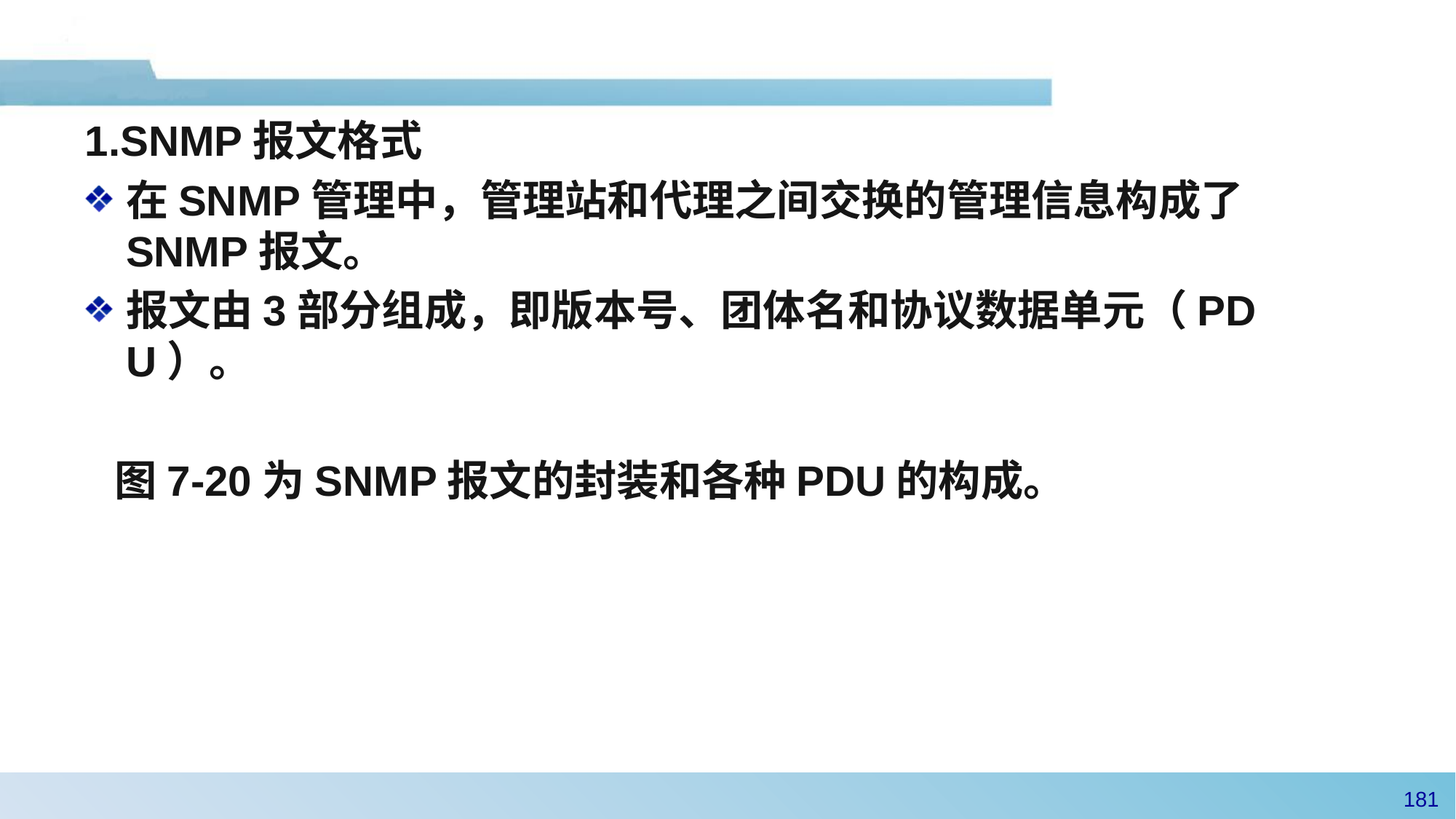

#
1.SNMP报文格式
在SNMP管理中，管理站和代理之间交换的管理信息构成了SNMP报文。
报文由3部分组成，即版本号、团体名和协议数据单元（PDU）。

  图7-20为SNMP报文的封装和各种PDU的构成。
181